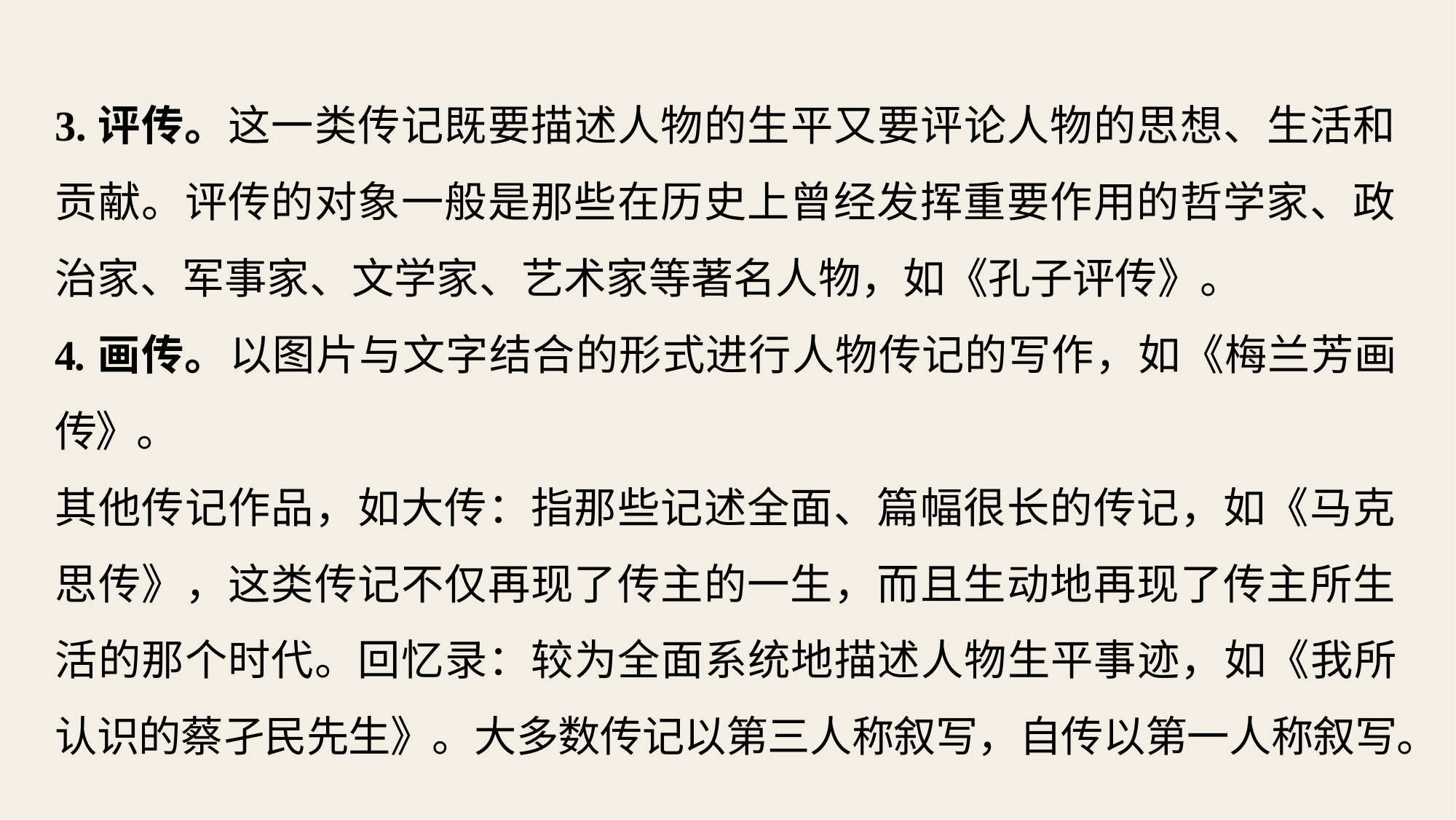

3.评传。这一类传记既要描述人物的生平又要评论人物的思想、生活和贡献。评传的对象一般是那些在历史上曾经发挥重要作用的哲学家、政治家、军事家、文学家、艺术家等著名人物，如《孔子评传》。
4.画传。以图片与文字结合的形式进行人物传记的写作，如《梅兰芳画传》。
其他传记作品，如大传：指那些记述全面、篇幅很长的传记，如《马克思传》，这类传记不仅再现了传主的一生，而且生动地再现了传主所生活的那个时代。回忆录：较为全面系统地描述人物生平事迹，如《我所认识的蔡孑民先生》。大多数传记以第三人称叙写，自传以第一人称叙写。